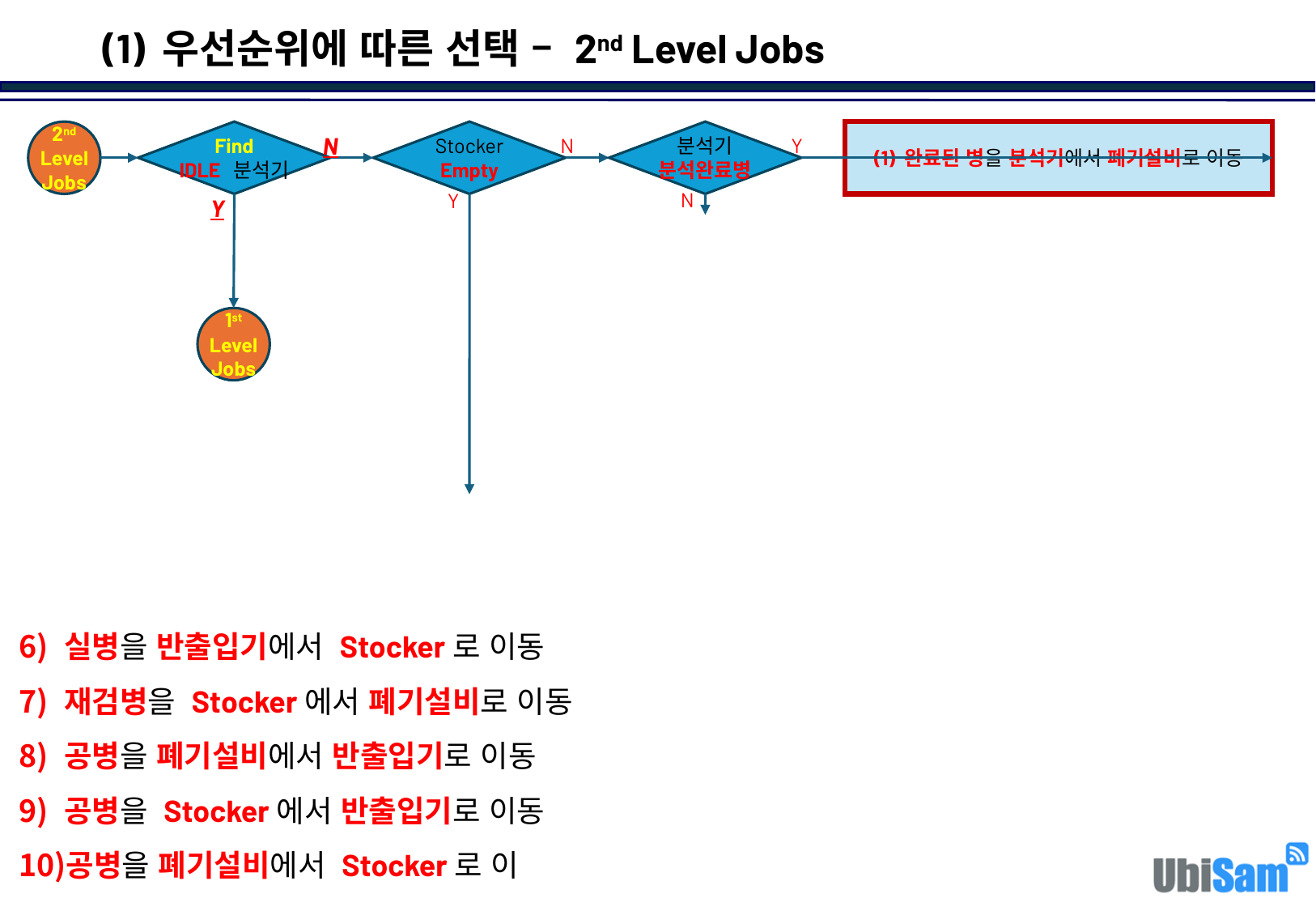

# (1) 우선순위에 따른 선택 – 2nd Level Jobs
2nd
Level
Jobs
Find
IDLE  분석기
Stocker
Empty
분석기
분석완료병
(1) 완료된 병을 분석기에서 폐기설비로 이동
N
N
Y
N
Y
Y
1st
Level
Jobs
실병을 반출입기에서 Stocker로 이동
재검병을 Stocker에서 폐기설비로 이동
공병을 폐기설비에서 반출입기로 이동
공병을 Stocker에서 반출입기로 이동
공병을 폐기설비에서 Stocker로 이